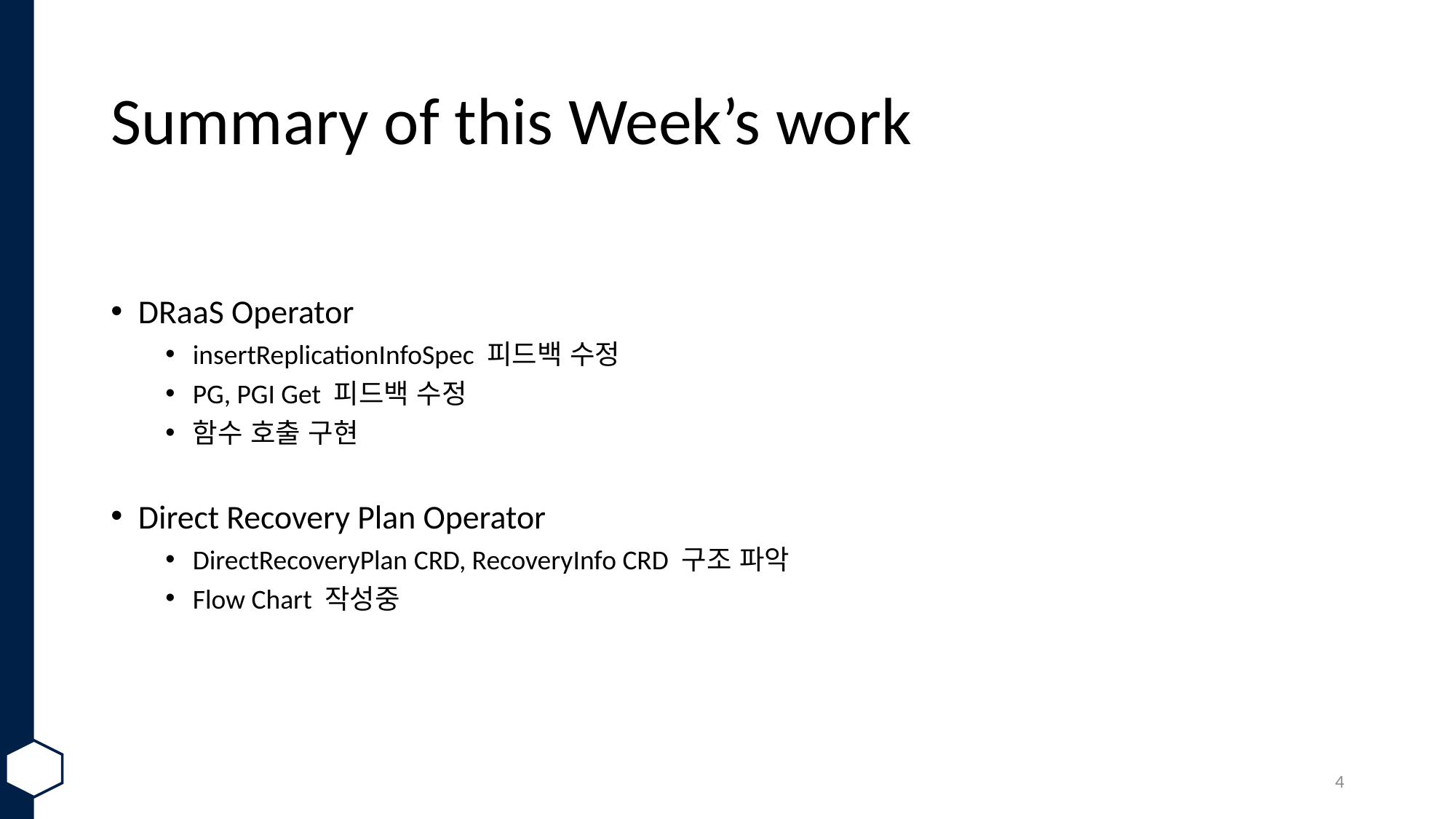

# Summary of this Week’s work

DRaaS Operator
insertReplicationInfoSpec 피드백 수정
PG, PGI Get 피드백 수정
함수 호출 구현

Direct Recovery Plan Operator
DirectRecoveryPlan CRD, RecoveryInfo CRD 구조 파악
Flow Chart 작성중
4